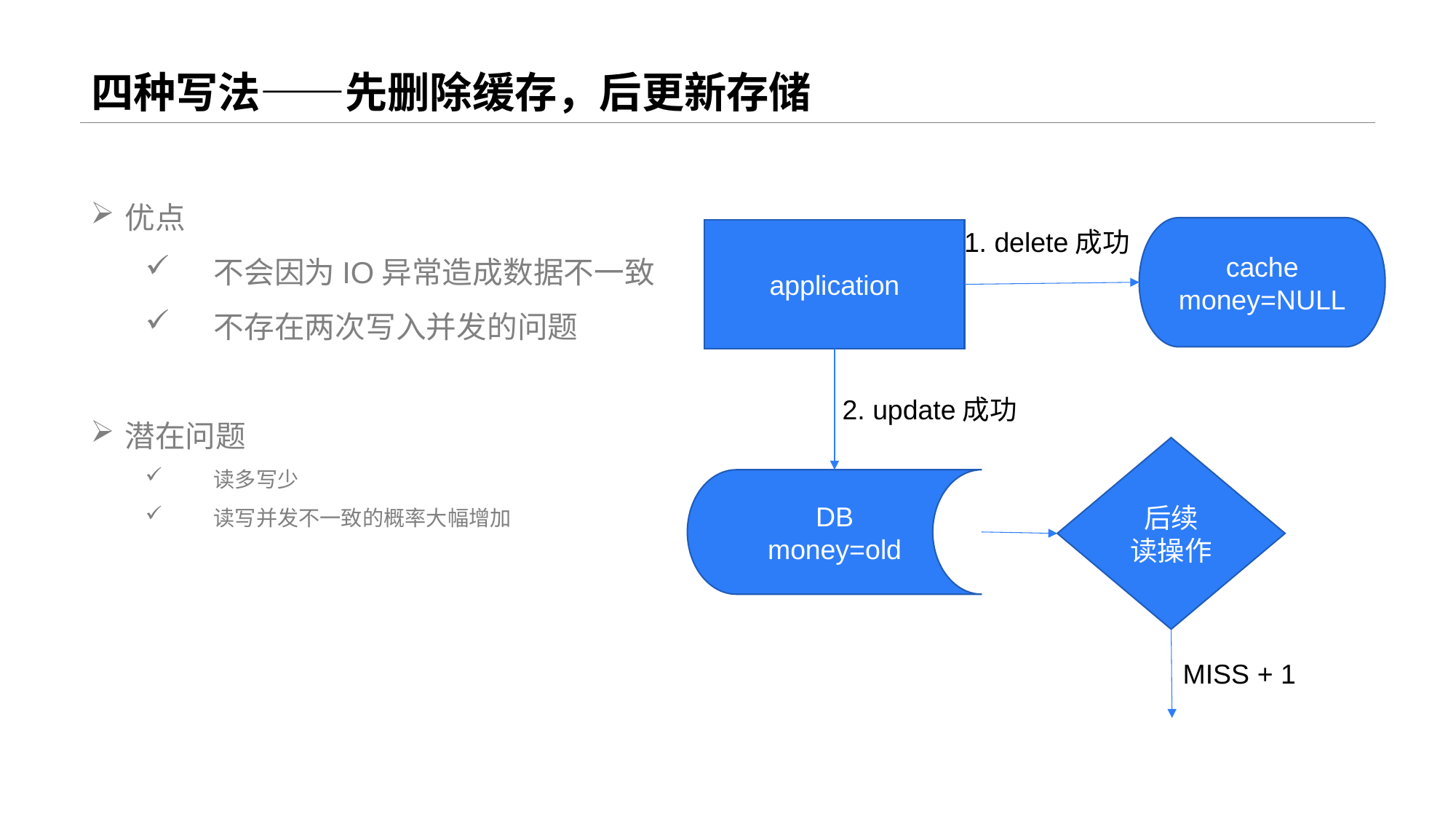

# 四种写法——先删除缓存，后更新存储
优点
不会因为IO异常造成数据不一致
不存在两次写入并发的问题

潜在问题
读多写少
读写并发不一致的概率大幅增加

cache
money=NULL
application
1. delete成功
2. update成功
后续
读操作
DB
money=old
MISS + 1